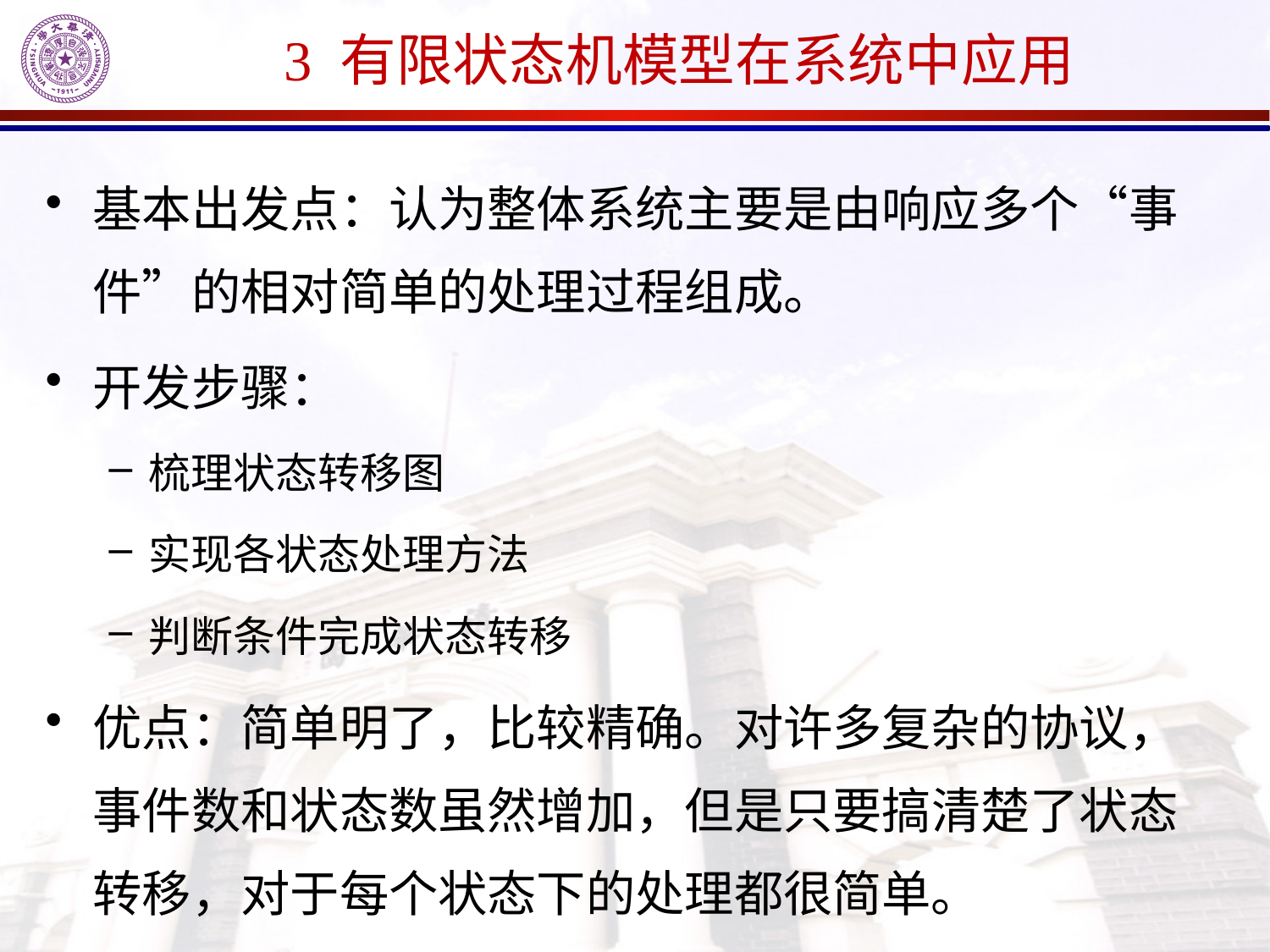

# 3 有限状态机模型在系统中应用
基本出发点：认为整体系统主要是由响应多个“事件”的相对简单的处理过程组成。
开发步骤：
梳理状态转移图
实现各状态处理方法
判断条件完成状态转移
优点：简单明了，比较精确。对许多复杂的协议，事件数和状态数虽然增加，但是只要搞清楚了状态转移，对于每个状态下的处理都很简单。